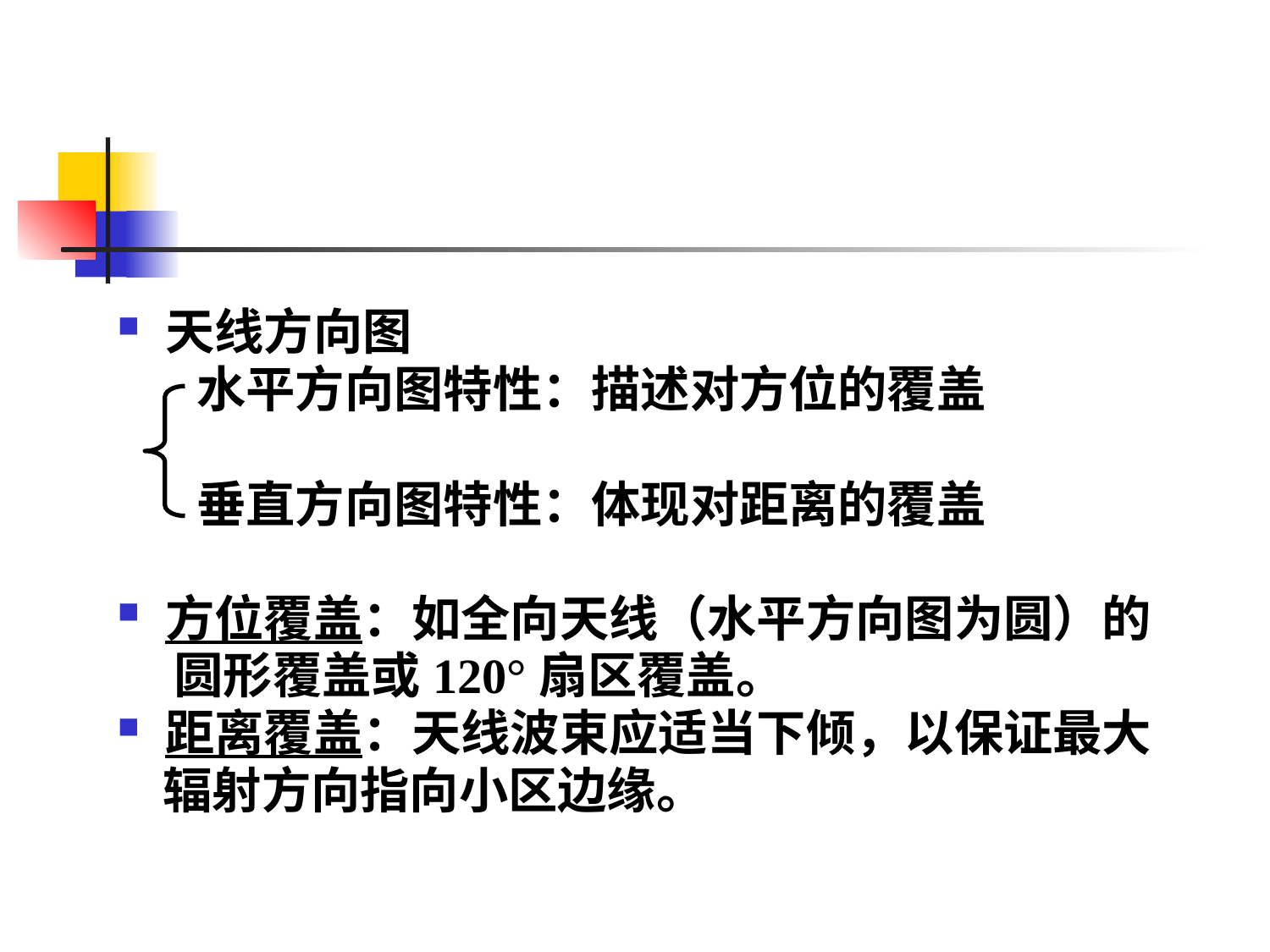

#
天线方向图
      水平方向图特性：描述对方位的覆盖

      垂直方向图特性：体现对距离的覆盖

方位覆盖：如全向天线（水平方向图为圆）的
    圆形覆盖或120°扇区覆盖。
距离覆盖：天线波束应适当下倾，以保证最大
   辐射方向指向小区边缘。